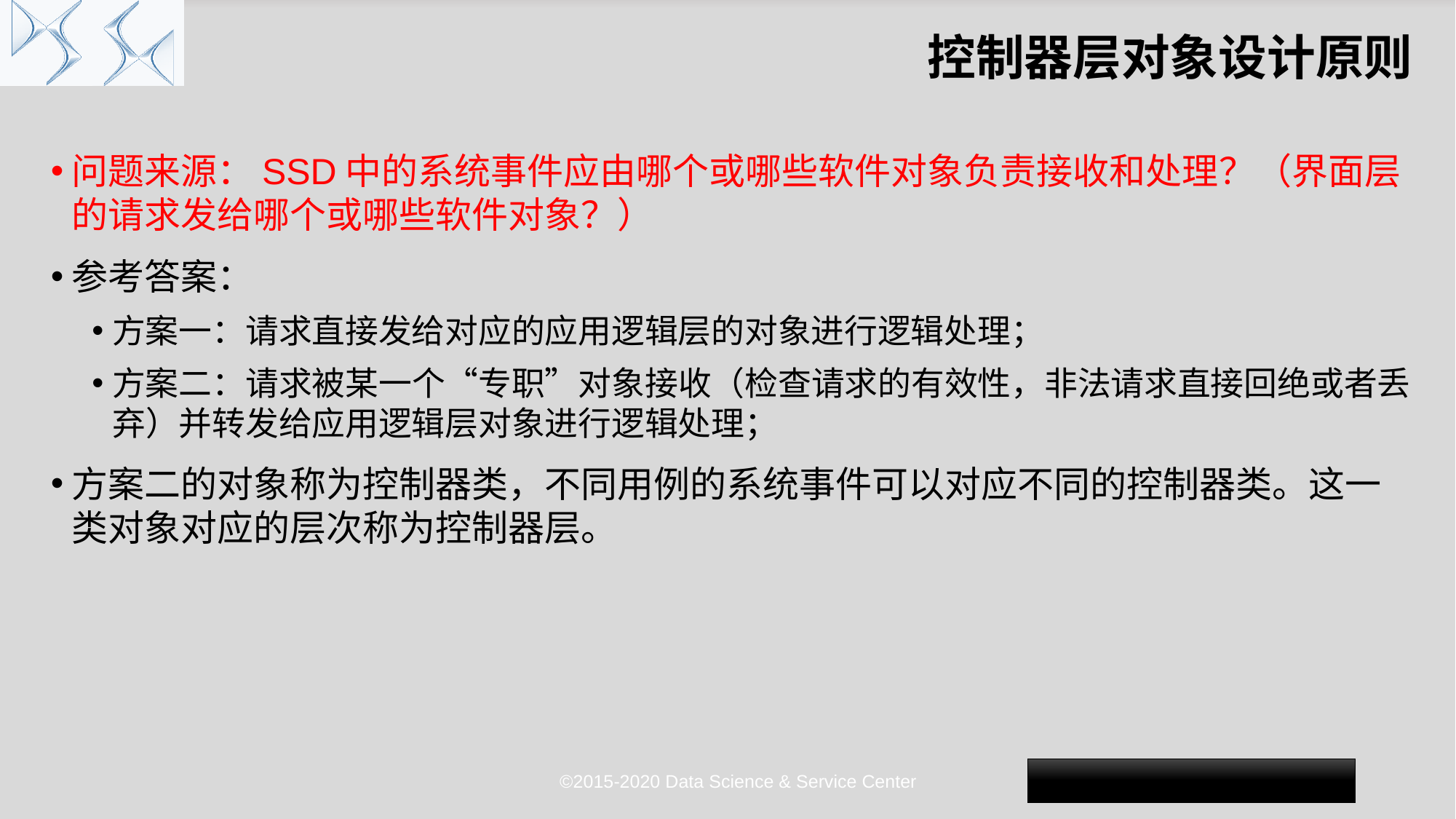

# 控制器层对象设计原则
问题来源：SSD中的系统事件应由哪个或哪些软件对象负责接收和处理？（界面层的请求发给哪个或哪些软件对象？）
参考答案：
方案一：请求直接发给对应的应用逻辑层的对象进行逻辑处理；
方案二：请求被某一个“专职”对象接收（检查请求的有效性，非法请求直接回绝或者丢弃）并转发给应用逻辑层对象进行逻辑处理；
方案二的对象称为控制器类，不同用例的系统事件可以对应不同的控制器类。这一类对象对应的层次称为控制器层。

©2015-2020 Data Science & Service Center
9